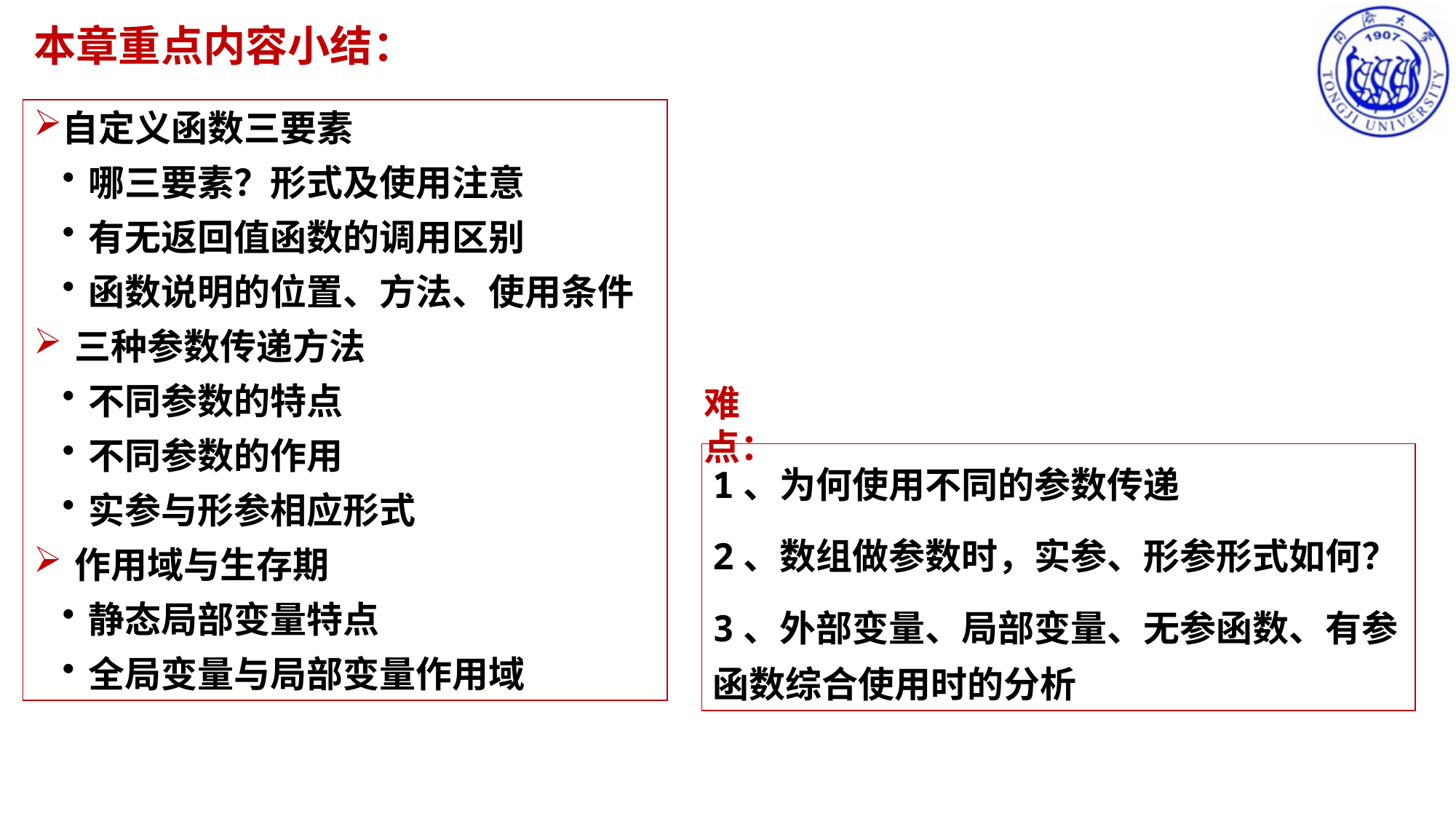

本章重点内容小结：
自定义函数三要素
哪三要素？形式及使用注意
有无返回值函数的调用区别
函数说明的位置、方法、使用条件
三种参数传递方法
不同参数的特点
不同参数的作用
实参与形参相应形式
作用域与生存期
静态局部变量特点
全局变量与局部变量作用域
难点：
1、为何使用不同的参数传递
2、数组做参数时，实参、形参形式如何？
3、外部变量、局部变量、无参函数、有参函数综合使用时的分析